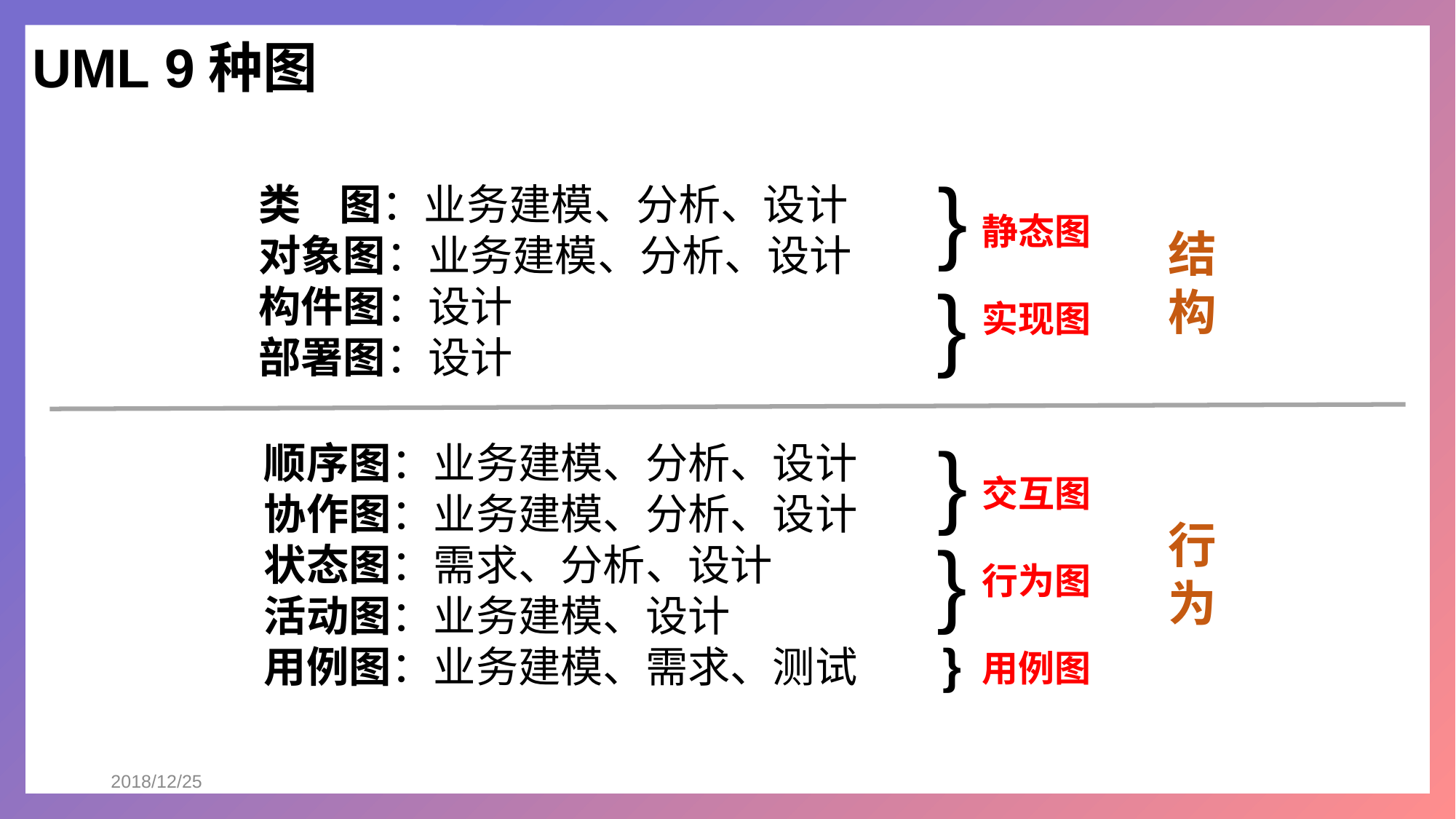

UML 9种图
}
类    图：业务建模、分析、设计
对象图：业务建模、分析、设计
构件图：设计
部署图：设计
静态图

实现图

交互图

行为图

用例图
结
构

行
为
}
}
顺序图：业务建模、分析、设计
协作图：业务建模、分析、设计
状态图：需求、分析、设计
活动图：业务建模、设计
用例图：业务建模、需求、测试
}
}
2018/12/25